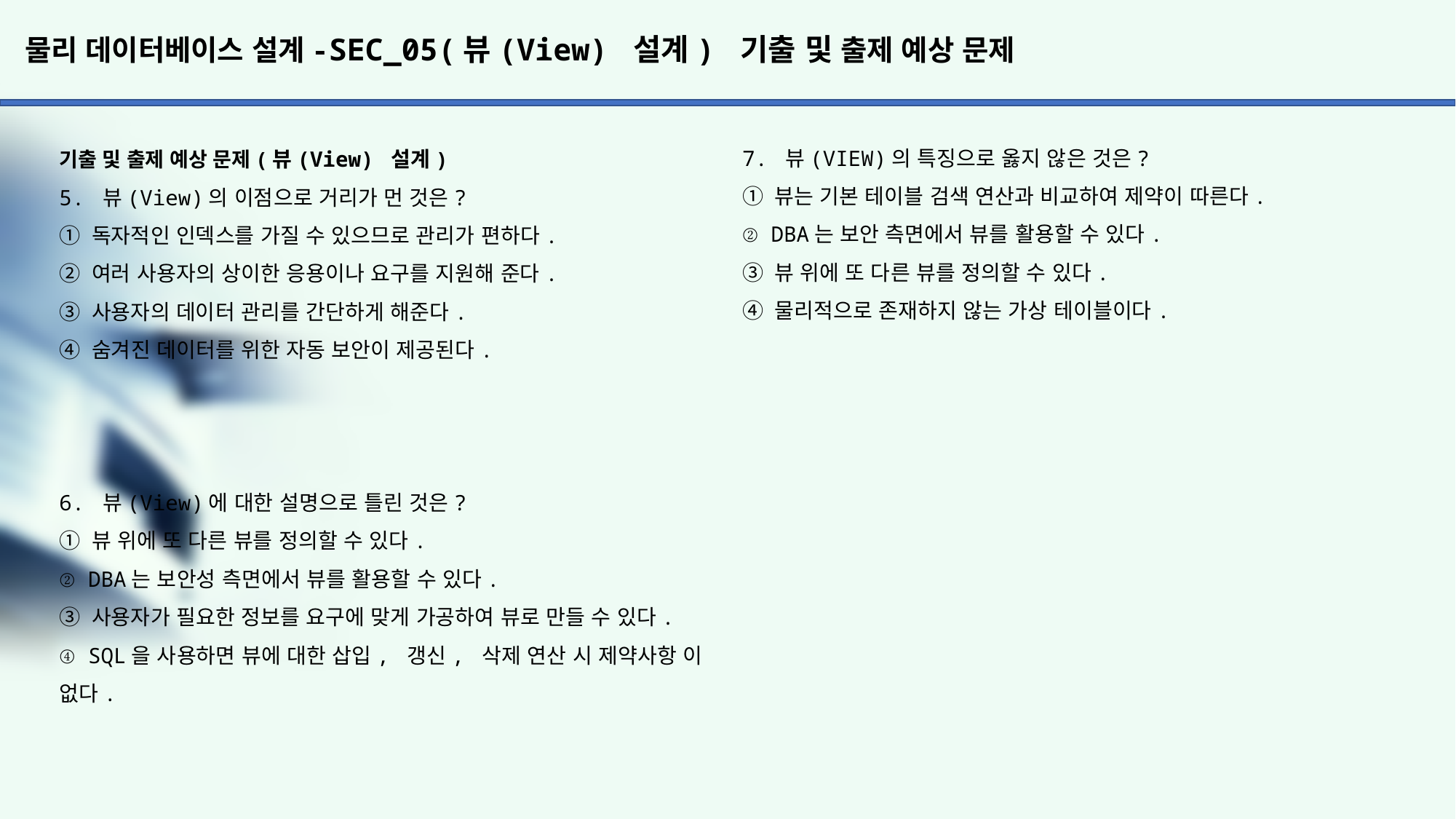

# 물리 데이터베이스 설계-SEC_05(뷰(View) 설계) 기출 및 출제 예상 문제
7. 뷰(VIEW)의 특징으로 옳지 않은 것은?
① 뷰는 기본 테이블 검색 연산과 비교하여 제약이 따른다.
② DBA는 보안 측면에서 뷰를 활용할 수 있다.
③ 뷰 위에 또 다른 뷰를 정의할 수 있다.
④ 물리적으로 존재하지 않는 가상 테이블이다.
기출 및 출제 예상 문제(뷰(View) 설계)
5. 뷰(View)의 이점으로 거리가 먼 것은?
① 독자적인 인덱스를 가질 수 있으므로 관리가 편하다.
② 여러 사용자의 상이한 응용이나 요구를 지원해 준다.
③ 사용자의 데이터 관리를 간단하게 해준다.
④ 숨겨진 데이터를 위한 자동 보안이 제공된다.

6. 뷰(View)에 대한 설명으로 틀린 것은?
① 뷰 위에 또 다른 뷰를 정의할 수 있다.
② DBA는 보안성 측면에서 뷰를 활용할 수 있다.
③ 사용자가 필요한 정보를 요구에 맞게 가공하여 뷰로 만들 수 있다.
④ SQL을 사용하면 뷰에 대한 삽입, 갱신, 삭제 연산 시 제약사항 이 없다.